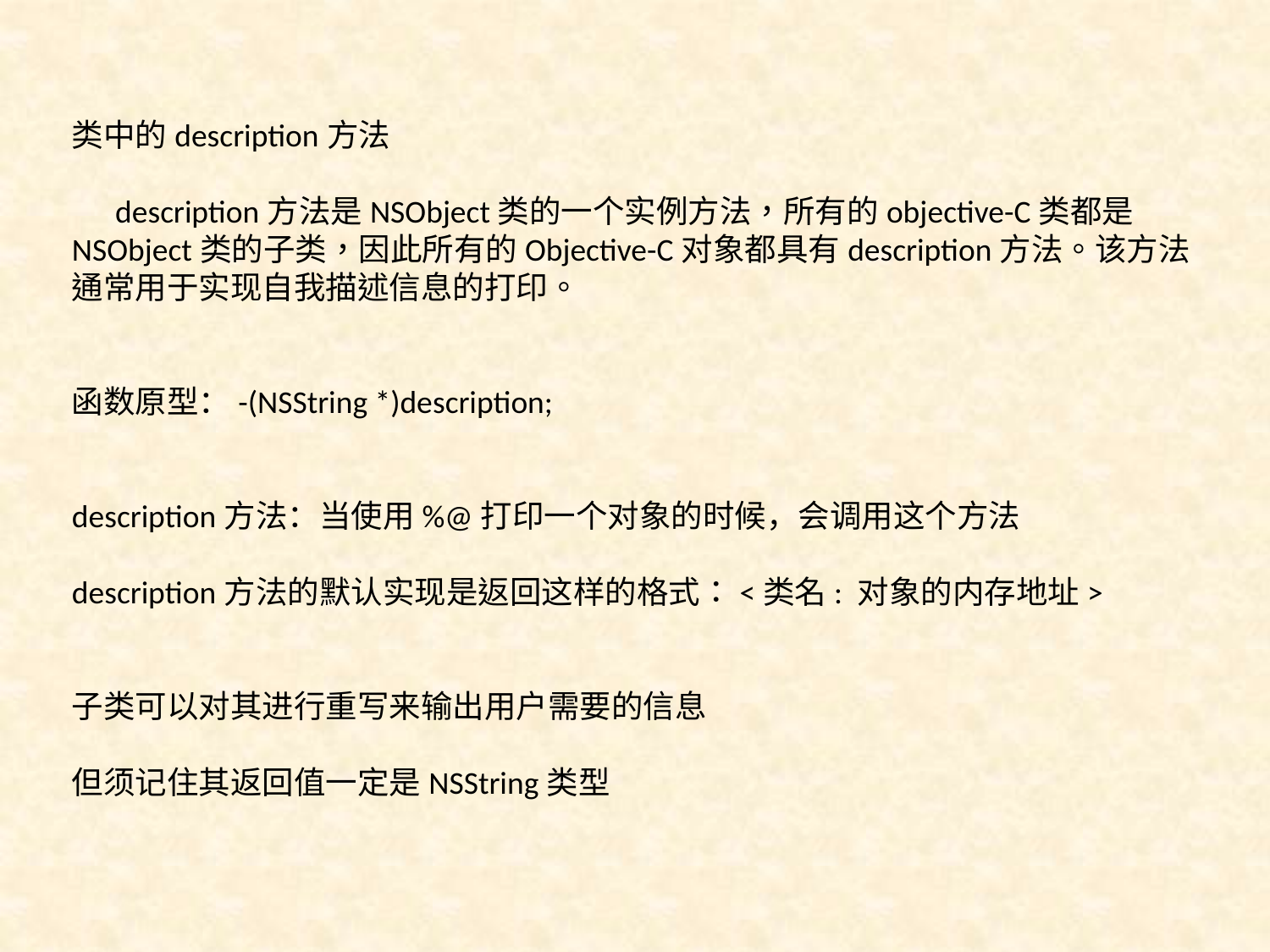

类中的description方法

      description方法是NSObject类的一个实例方法，所有的objective-C类都是NSObject类的子类，因此所有的Objective-C对象都具有description方法。该方法通常用于实现自我描述信息的打印。

函数原型：-(NSString *)description;

description方法：当使用%@打印一个对象的时候，会调用这个方法

description方法的默认实现是返回这样的格式：<类名: 对象的内存地址>

子类可以对其进行重写来输出用户需要的信息

但须记住其返回值一定是NSString类型